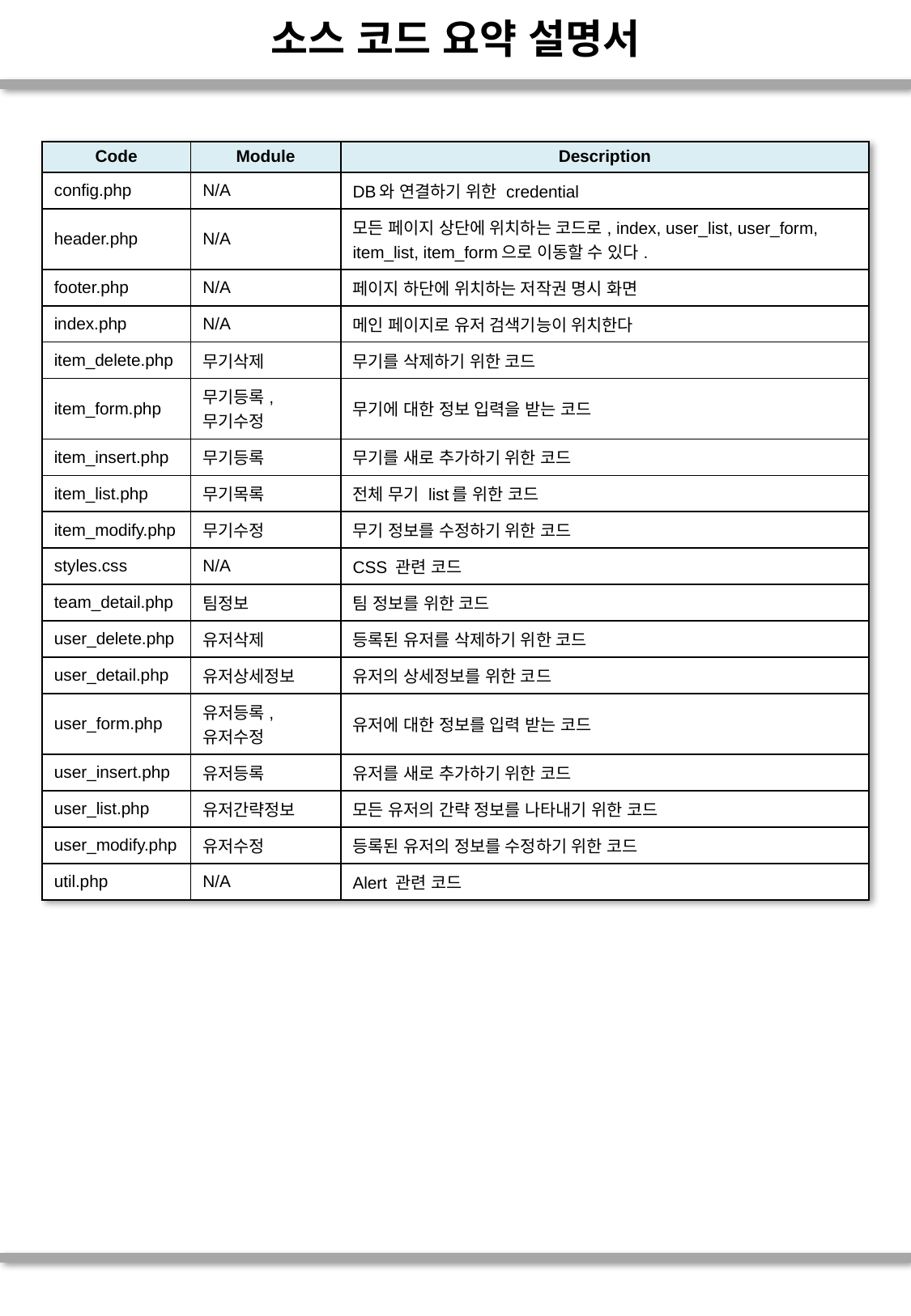

# 소스 코드 요약 설명서
| Code | Module | Description |
| --- | --- | --- |
| config.php | N/A | DB와 연결하기 위한 credential |
| header.php | N/A | 모든 페이지 상단에 위치하는 코드로, index, user\_list, user\_form, item\_list, item\_form으로 이동할 수 있다. |
| footer.php | N/A | 페이지 하단에 위치하는 저작권 명시 화면 |
| index.php | N/A | 메인 페이지로 유저 검색기능이 위치한다 |
| item\_delete.php | 무기삭제 | 무기를 삭제하기 위한 코드 |
| item\_form.php | 무기등록, 무기수정 | 무기에 대한 정보 입력을 받는 코드 |
| item\_insert.php | 무기등록 | 무기를 새로 추가하기 위한 코드 |
| item\_list.php | 무기목록 | 전체 무기 list를 위한 코드 |
| item\_modify.php | 무기수정 | 무기 정보를 수정하기 위한 코드 |
| styles.css | N/A | CSS 관련 코드 |
| team\_detail.php | 팀정보 | 팀 정보를 위한 코드 |
| user\_delete.php | 유저삭제 | 등록된 유저를 삭제하기 위한 코드 |
| user\_detail.php | 유저상세정보 | 유저의 상세정보를 위한 코드 |
| user\_form.php | 유저등록, 유저수정 | 유저에 대한 정보를 입력 받는 코드 |
| user\_insert.php | 유저등록 | 유저를 새로 추가하기 위한 코드 |
| user\_list.php | 유저간략정보 | 모든 유저의 간략 정보를 나타내기 위한 코드 |
| user\_modify.php | 유저수정 | 등록된 유저의 정보를 수정하기 위한 코드 |
| util.php | N/A | Alert 관련 코드 |